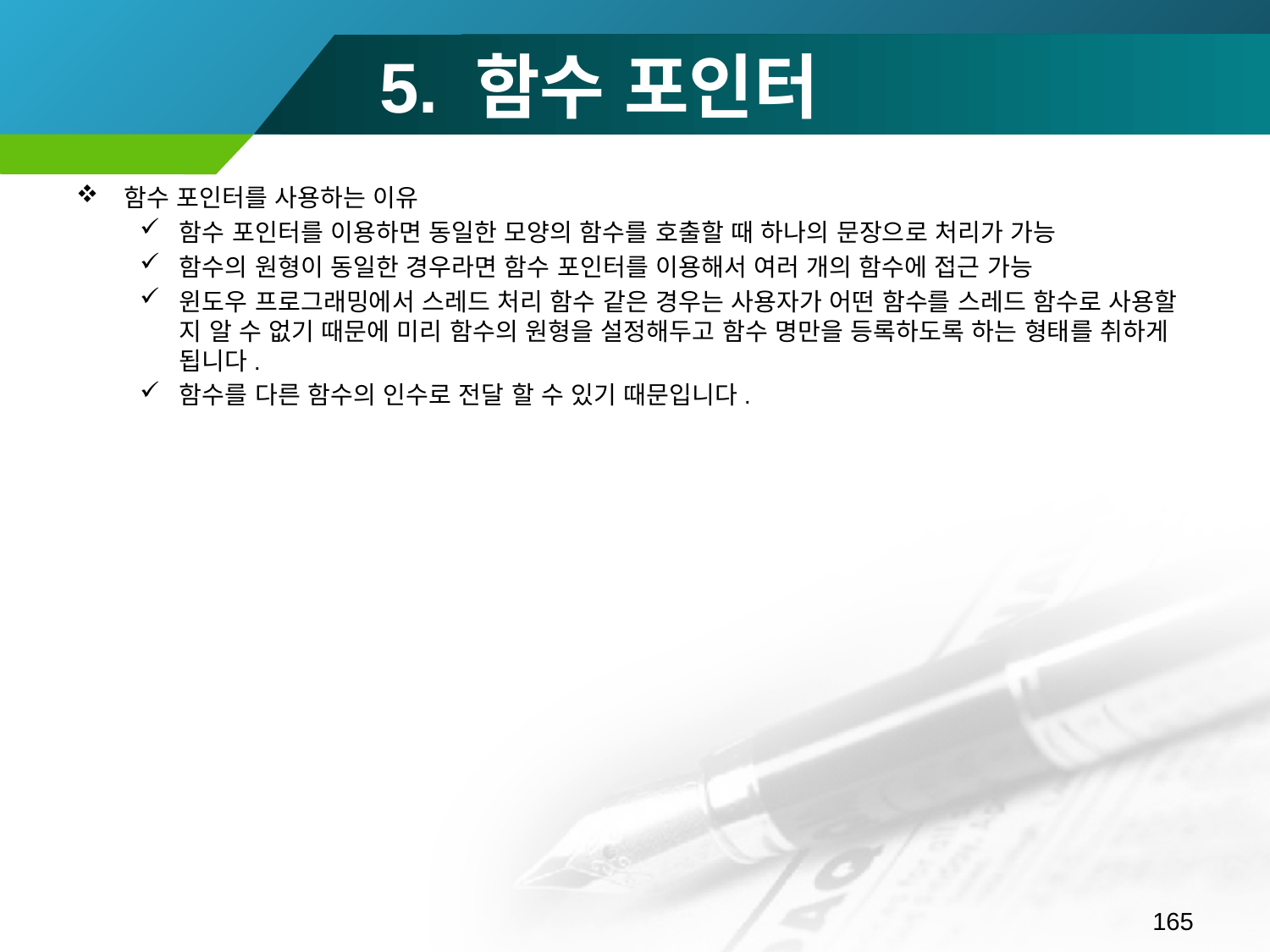

# 5. 함수 포인터
함수 포인터를 사용하는 이유
함수 포인터를 이용하면 동일한 모양의 함수를 호출할 때 하나의 문장으로 처리가 가능
함수의 원형이 동일한 경우라면 함수 포인터를 이용해서 여러 개의 함수에 접근 가능
윈도우 프로그래밍에서 스레드 처리 함수 같은 경우는 사용자가 어떤 함수를 스레드 함수로 사용할 지 알 수 없기 때문에 미리 함수의 원형을 설정해두고 함수 명만을 등록하도록 하는 형태를 취하게 됩니다.
함수를 다른 함수의 인수로 전달 할 수 있기 때문입니다.
165